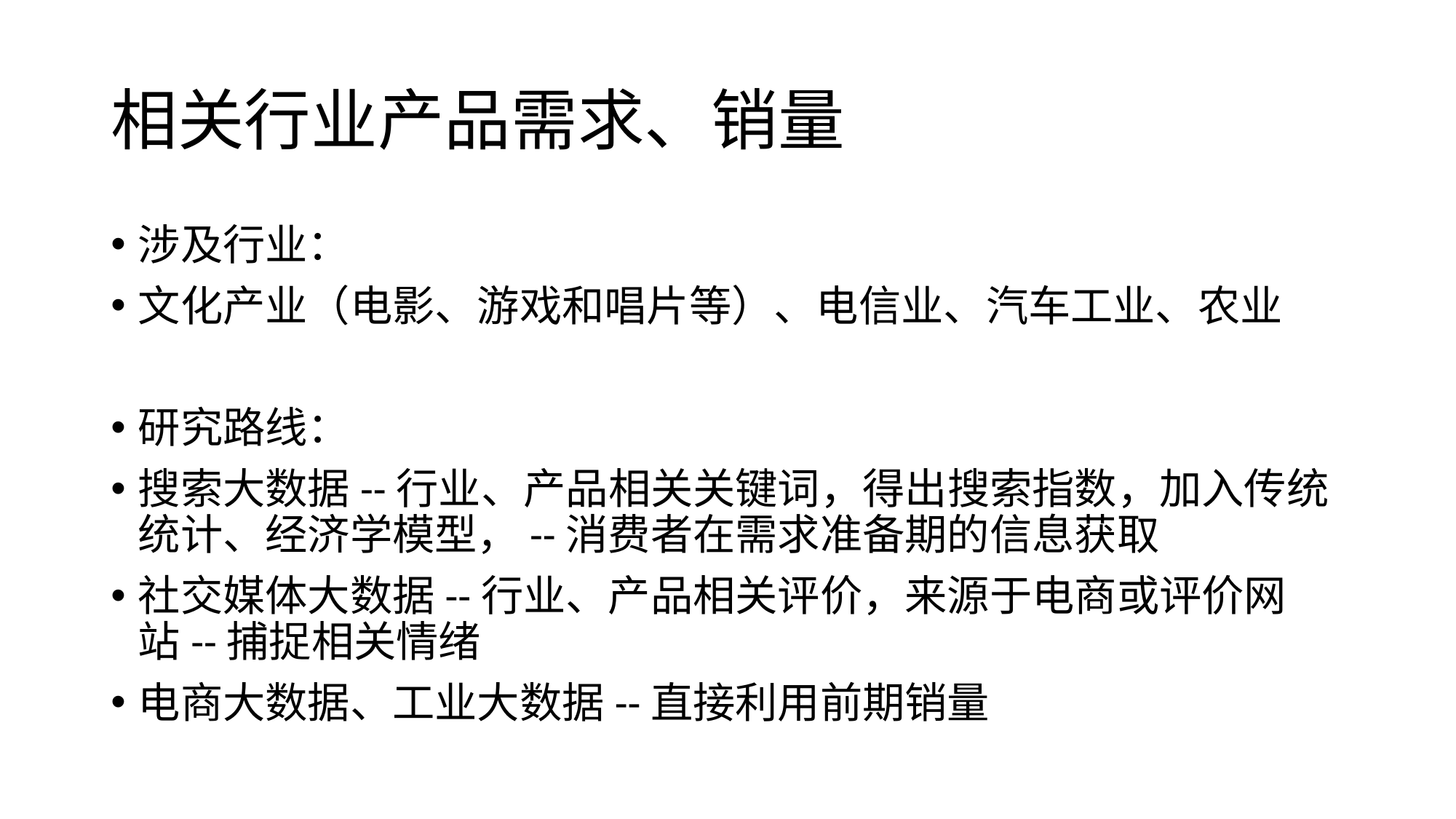

# 相关行业产品需求、销量
涉及行业：
文化产业（电影、游戏和唱片等）、电信业、汽车工业、农业

研究路线：
搜索大数据--行业、产品相关关键词，得出搜索指数，加入传统统计、经济学模型，--消费者在需求准备期的信息获取
社交媒体大数据--行业、产品相关评价，来源于电商或评价网站--捕捉相关情绪
电商大数据、工业大数据--直接利用前期销量